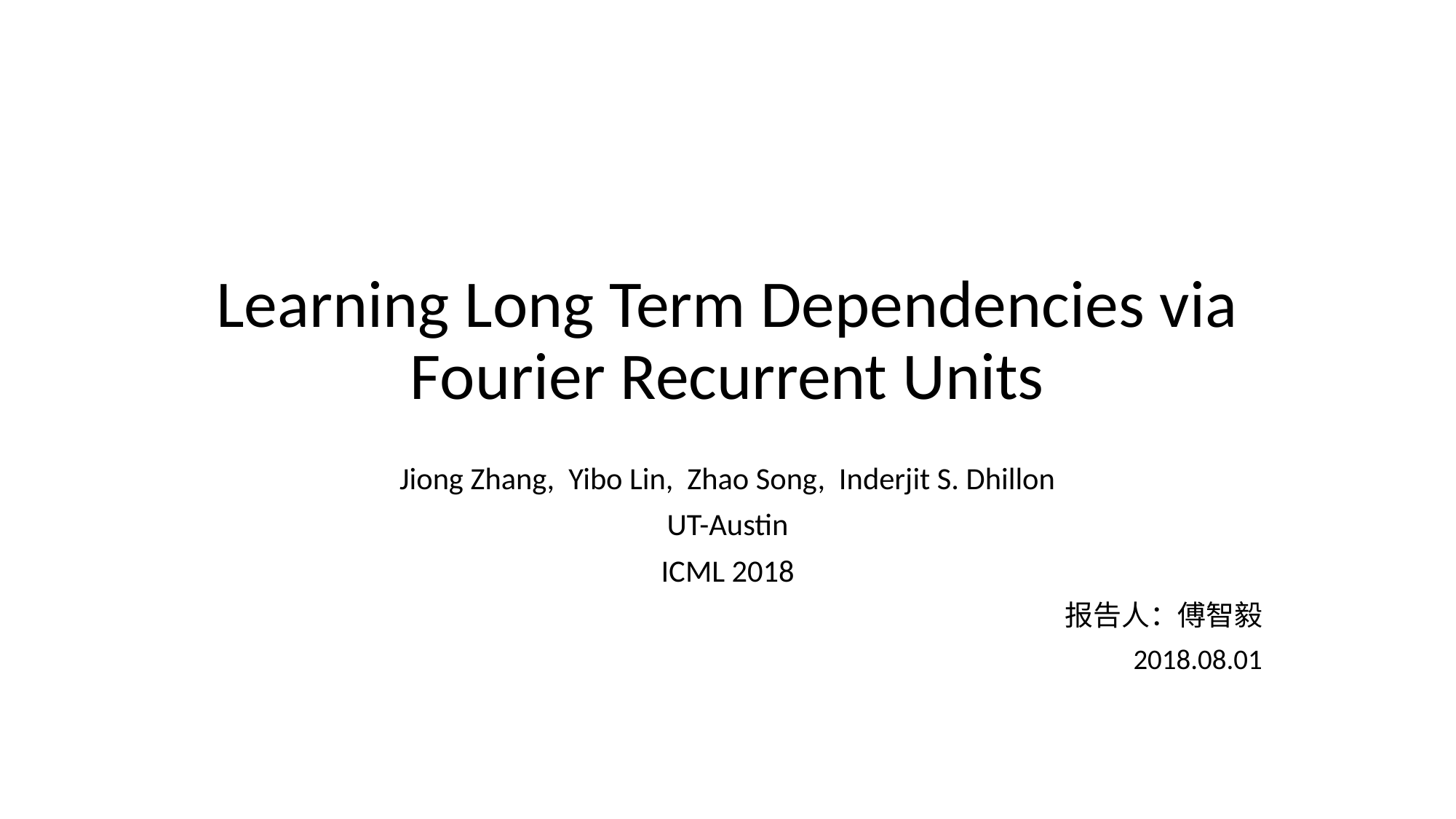

# Learning Long Term Dependencies via Fourier Recurrent Units
Jiong Zhang,  Yibo Lin,  Zhao Song,  Inderjit S. Dhillon
UT-Austin
ICML 2018
报告人：傅智毅
2018.08.01